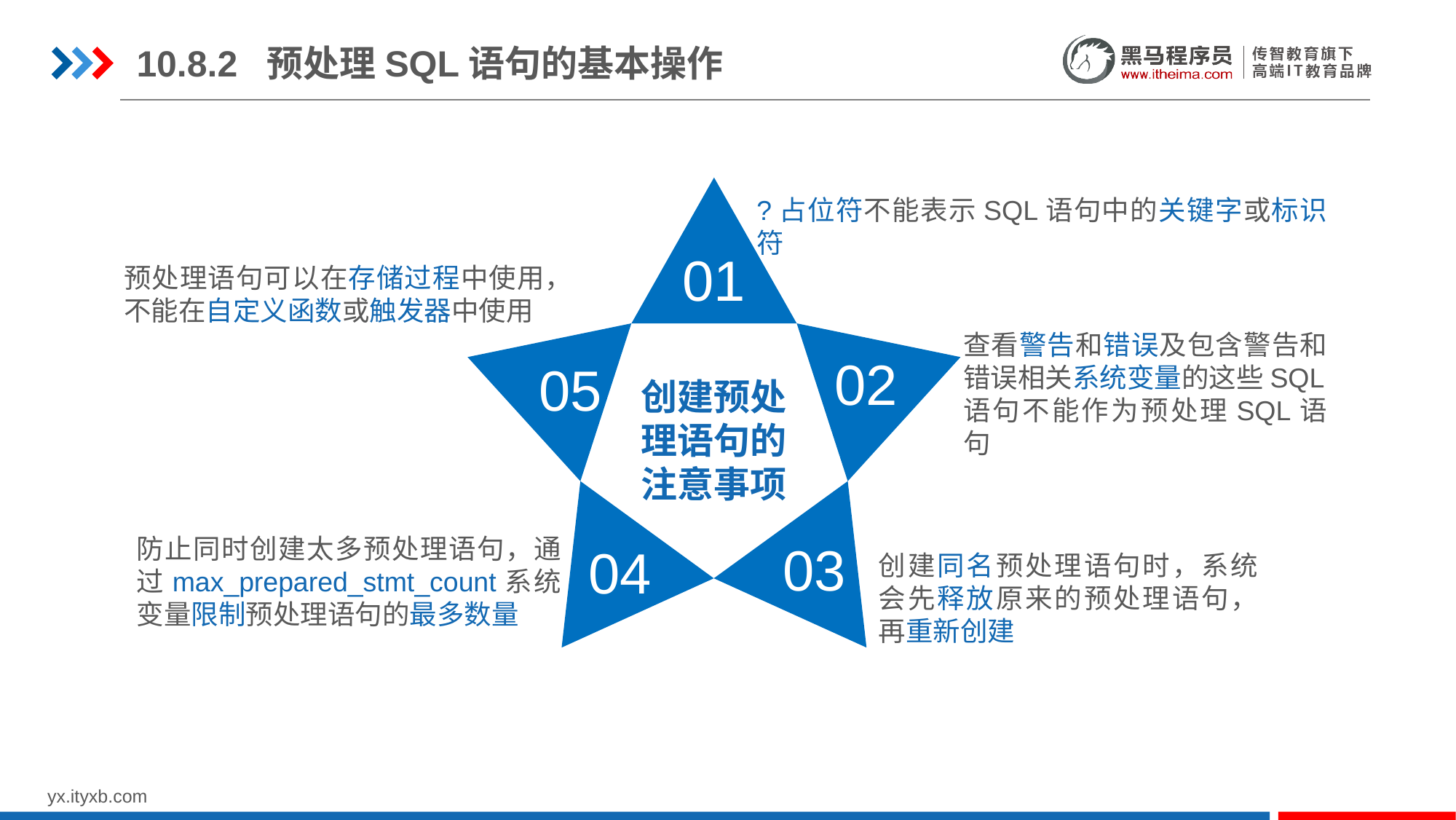

10.8.2  预处理SQL语句的基本操作

?占位符不能表示SQL语句中的关键字或标识符
01
预处理语句可以在存储过程中使用，不能在自定义函数或触发器中使用

查看警告和错误及包含警告和错误相关系统变量的这些SQL语句不能作为预处理SQL语句
02
05
创建预处理语句的
注意事项

防止同时创建太多预处理语句，通过max_prepared_stmt_count系统变量限制预处理语句的最多数量
03
04
创建同名预处理语句时，系统会先释放原来的预处理语句，再重新创建